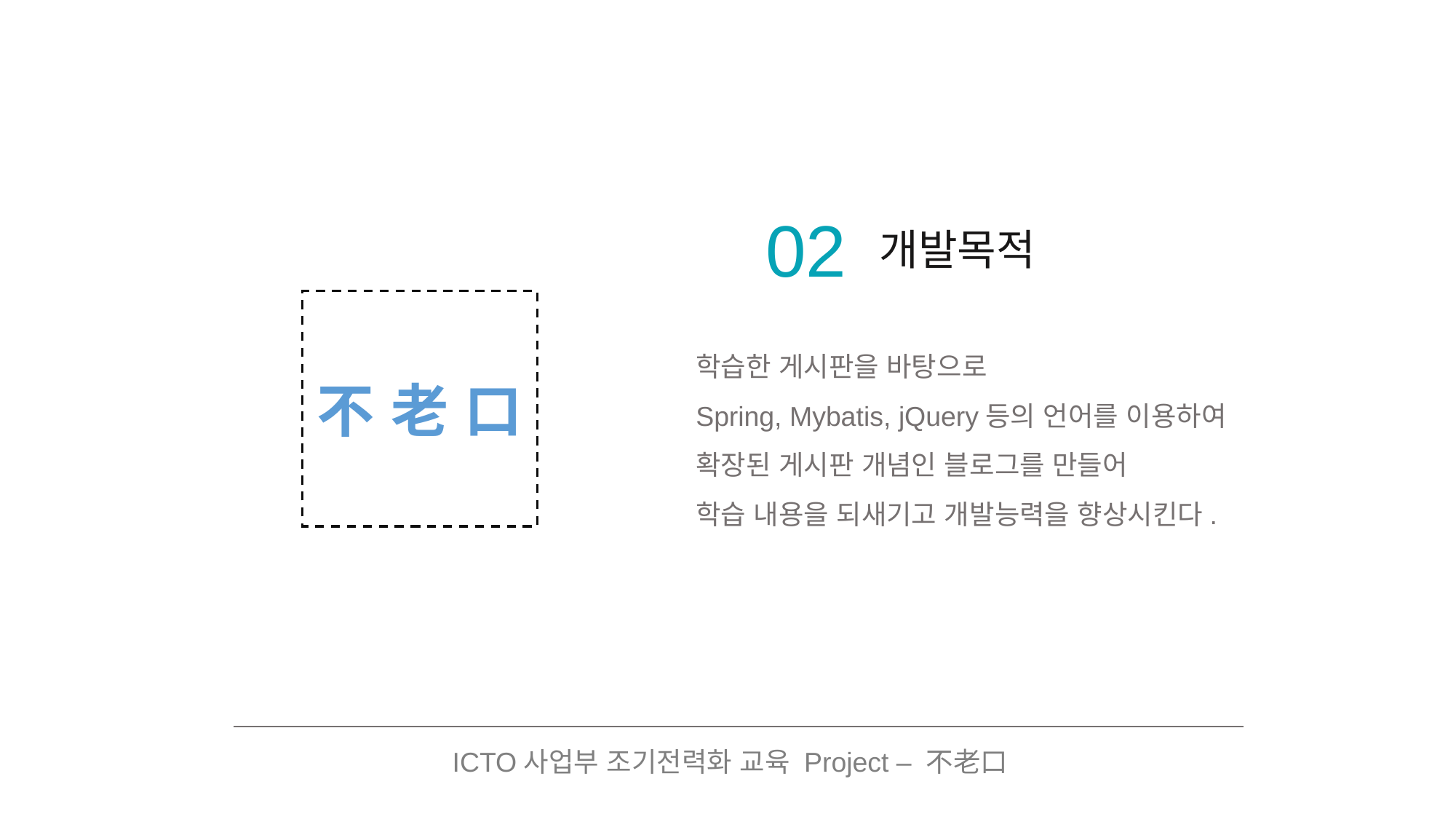

02
개발목적
不 老 口
학습한 게시판을 바탕으로
Spring, Mybatis, jQuery등의 언어를 이용하여
확장된 게시판 개념인 블로그를 만들어
학습 내용을 되새기고 개발능력을 향상시킨다.
ICTO사업부 조기전력화 교육 Project – 不老口